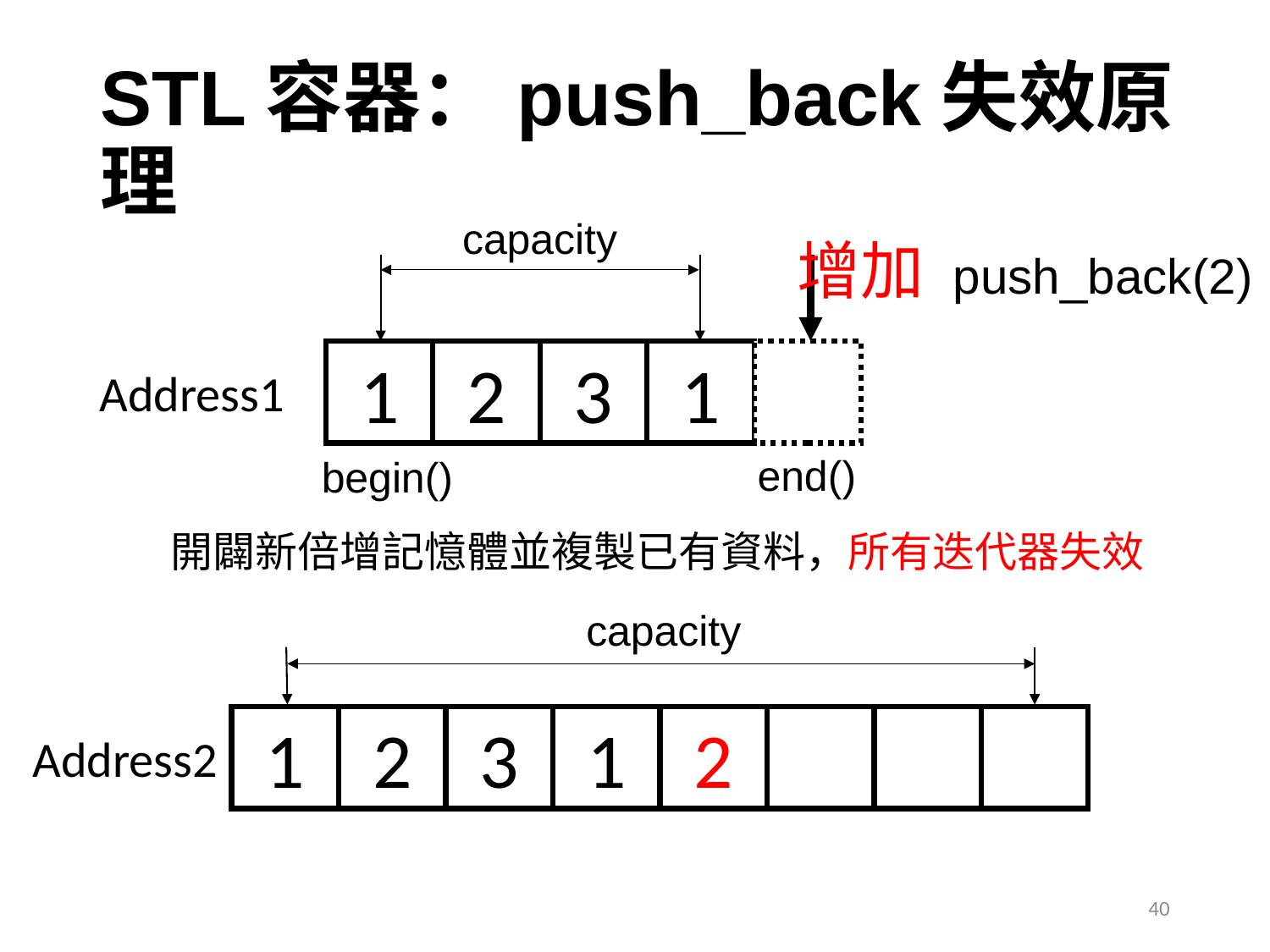

# STL容器：push_back失效原理
capacity
增加 push_back(2)

1
2
3
1

Address1
end()
begin()
開闢新倍增記憶體並複製已有資料，所有迭代器失效
capacity

1
2
3
1
2

Address2
40